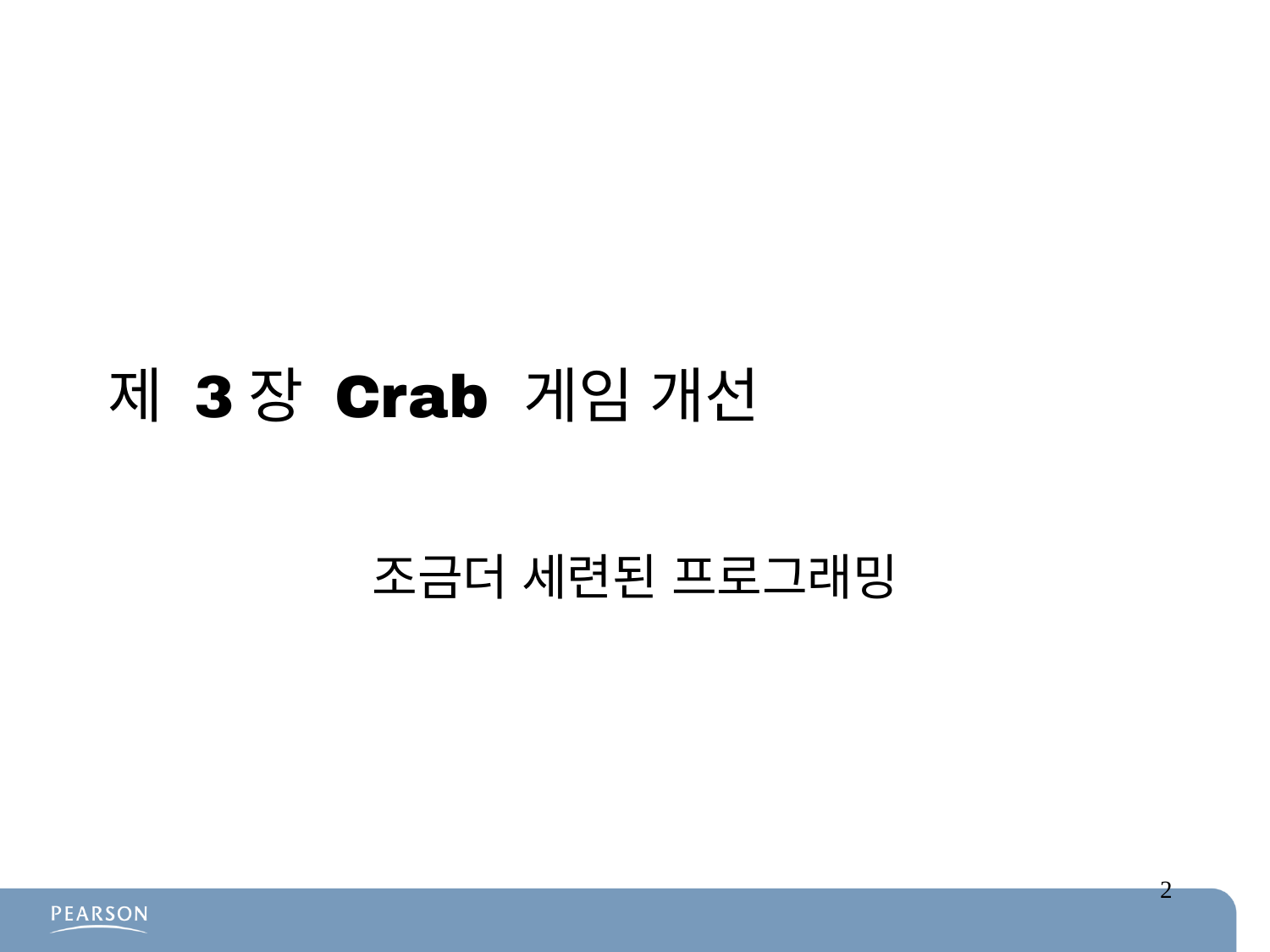

# 제 3장 Crab 게임 개선
조금더 세련된 프로그래밍
2